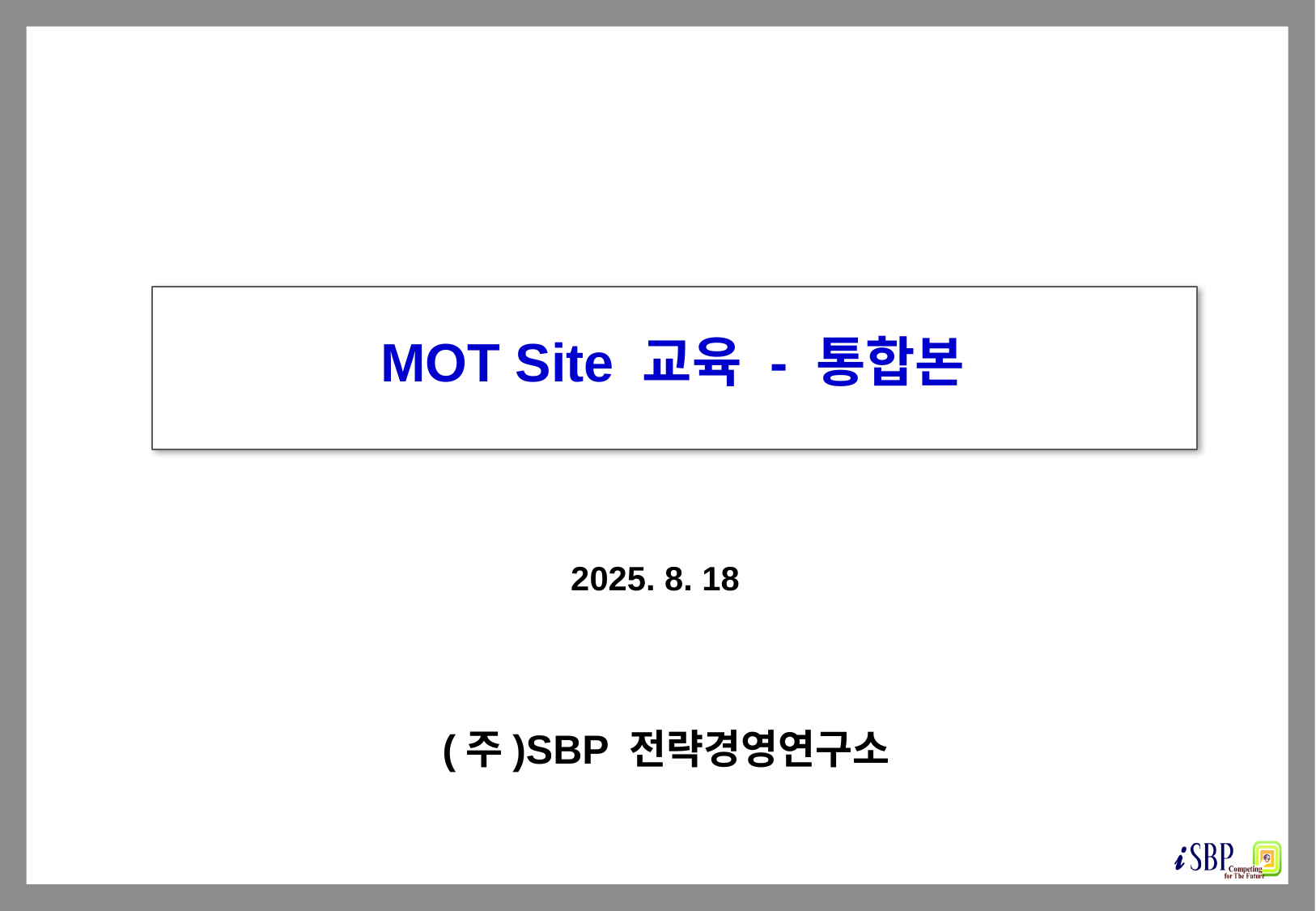

# MOT Site 교육 - 통합본
2025. 8. 18
(주)SBP 전략경영연구소